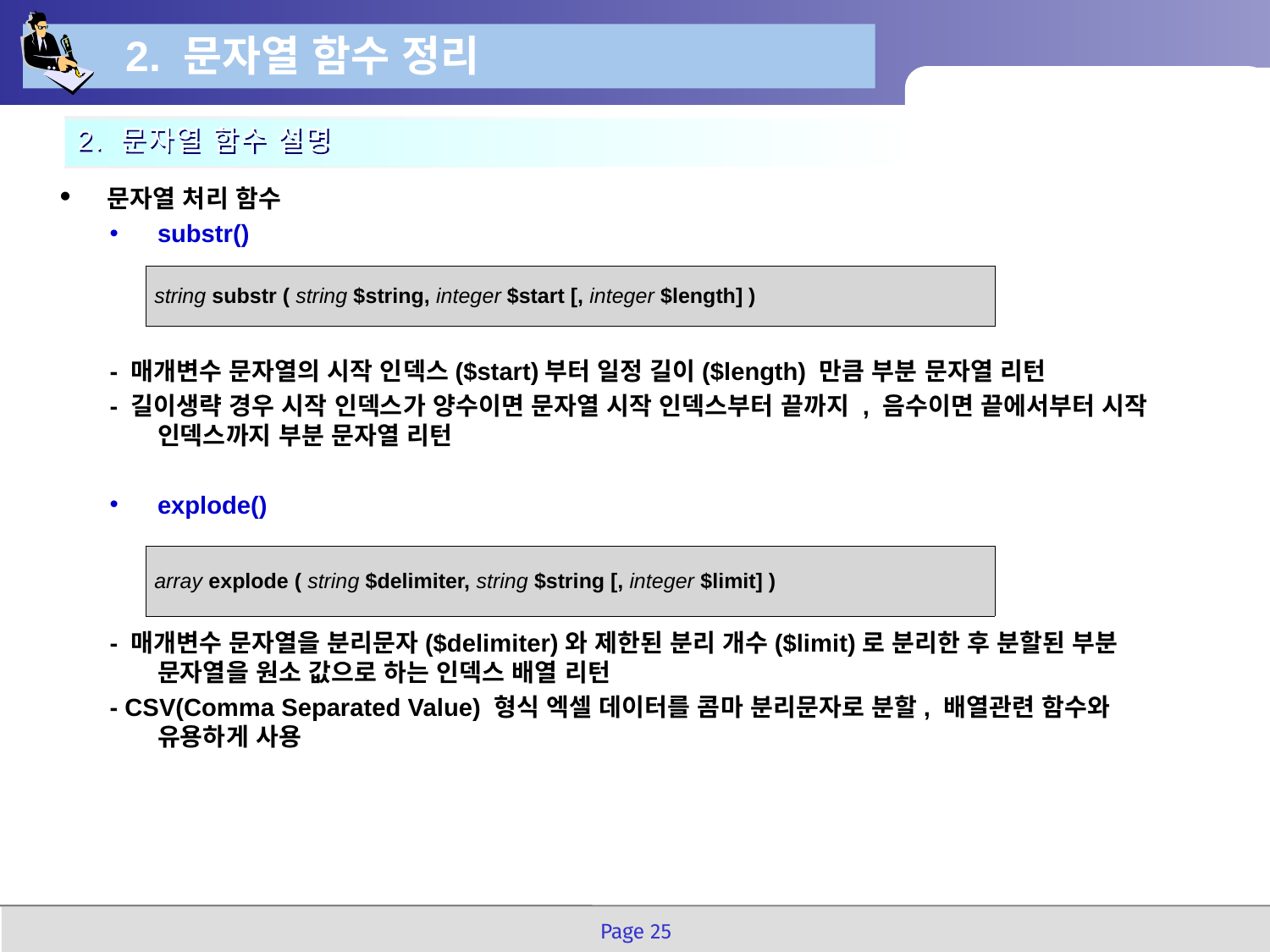

2. 문자열 함수 정리
2. 문자열 함수 설명

문자열 처리 함수
substr()

- 매개변수 문자열의 시작 인덱스($start)부터 일정 길이($length) 만큼 부분 문자열 리턴
- 길이생략 경우 시작 인덱스가 양수이면 문자열 시작 인덱스부터 끝까지 , 음수이면 끝에서부터 시작 인덱스까지 부분 문자열 리턴

explode()

- 매개변수 문자열을 분리문자($delimiter)와 제한된 분리 개수($limit)로 분리한 후 분할된 부분 문자열을 원소 값으로 하는 인덱스 배열 리턴
- CSV(Comma Separated Value) 형식 엑셀 데이터를 콤마 분리문자로 분할, 배열관련 함수와  유용하게 사용

| string substr ( string $string, integer $start [, integer $length] ) |
| --- |
| array explode ( string $delimiter, string $string [, integer $limit] ) |
| --- |
Page 25